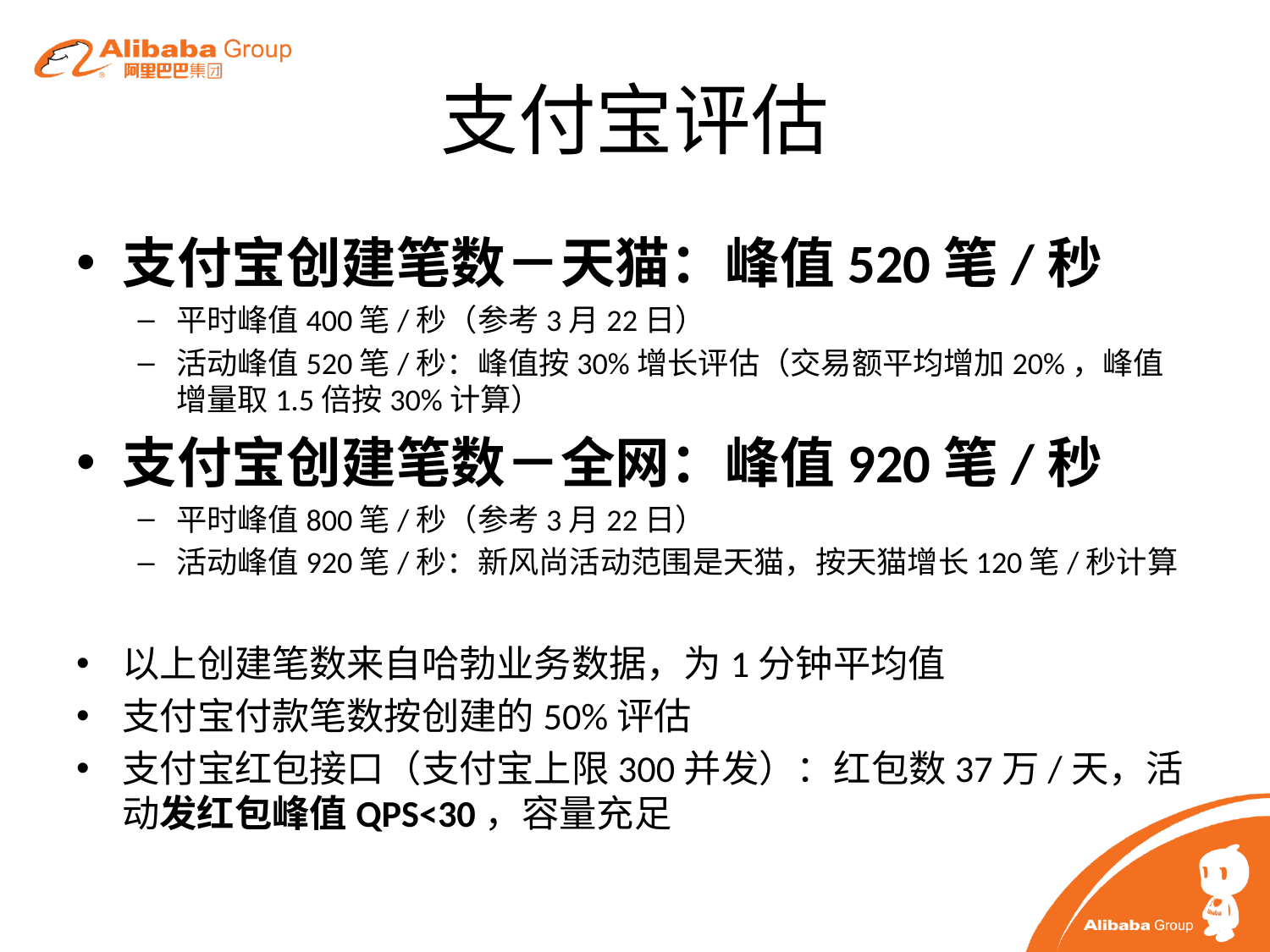

# 支付宝评估
支付宝创建笔数－天猫：峰值520笔/秒
平时峰值400笔/秒（参考3月22日）
活动峰值520笔/秒：峰值按30%增长评估（交易额平均增加20%，峰值增量取1.5倍按30%计算）
支付宝创建笔数－全网：峰值920笔/秒
平时峰值800笔/秒（参考3月22日）
活动峰值920笔/秒：新风尚活动范围是天猫，按天猫增长120笔/秒计算

以上创建笔数来自哈勃业务数据，为1分钟平均值
支付宝付款笔数按创建的50%评估
支付宝红包接口（支付宝上限300并发）：红包数37万/天，活动发红包峰值QPS<30，容量充足